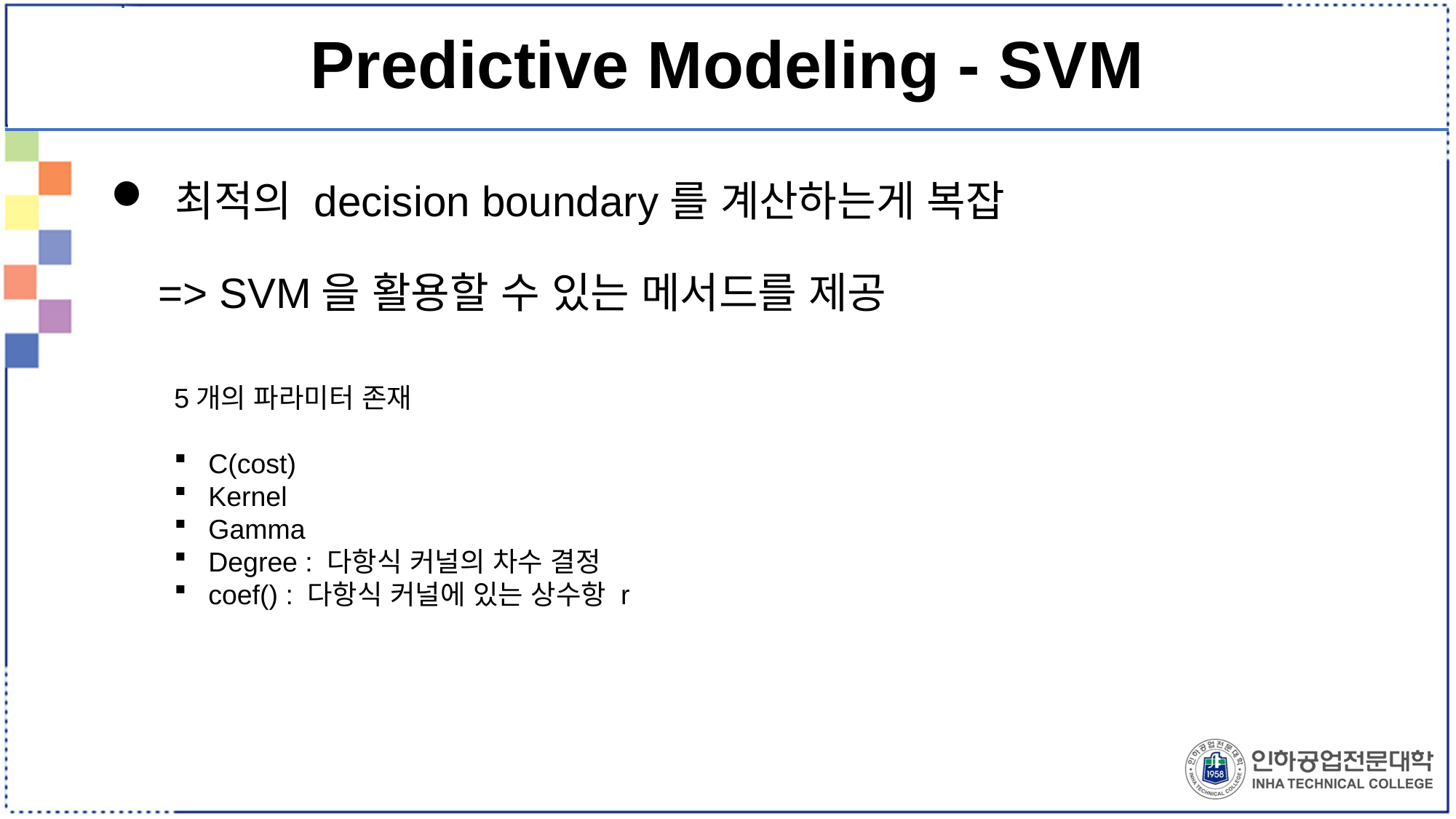

# Predictive Modeling - SVM
 최적의 decision boundary를 계산하는게 복잡
    => SVM을 활용할 수 있는 메서드를 제공
5개의 파라미터 존재

C(cost)
Kernel
Gamma
Degree : 다항식 커널의 차수 결정
coef() : 다항식 커널에 있는 상수항 r